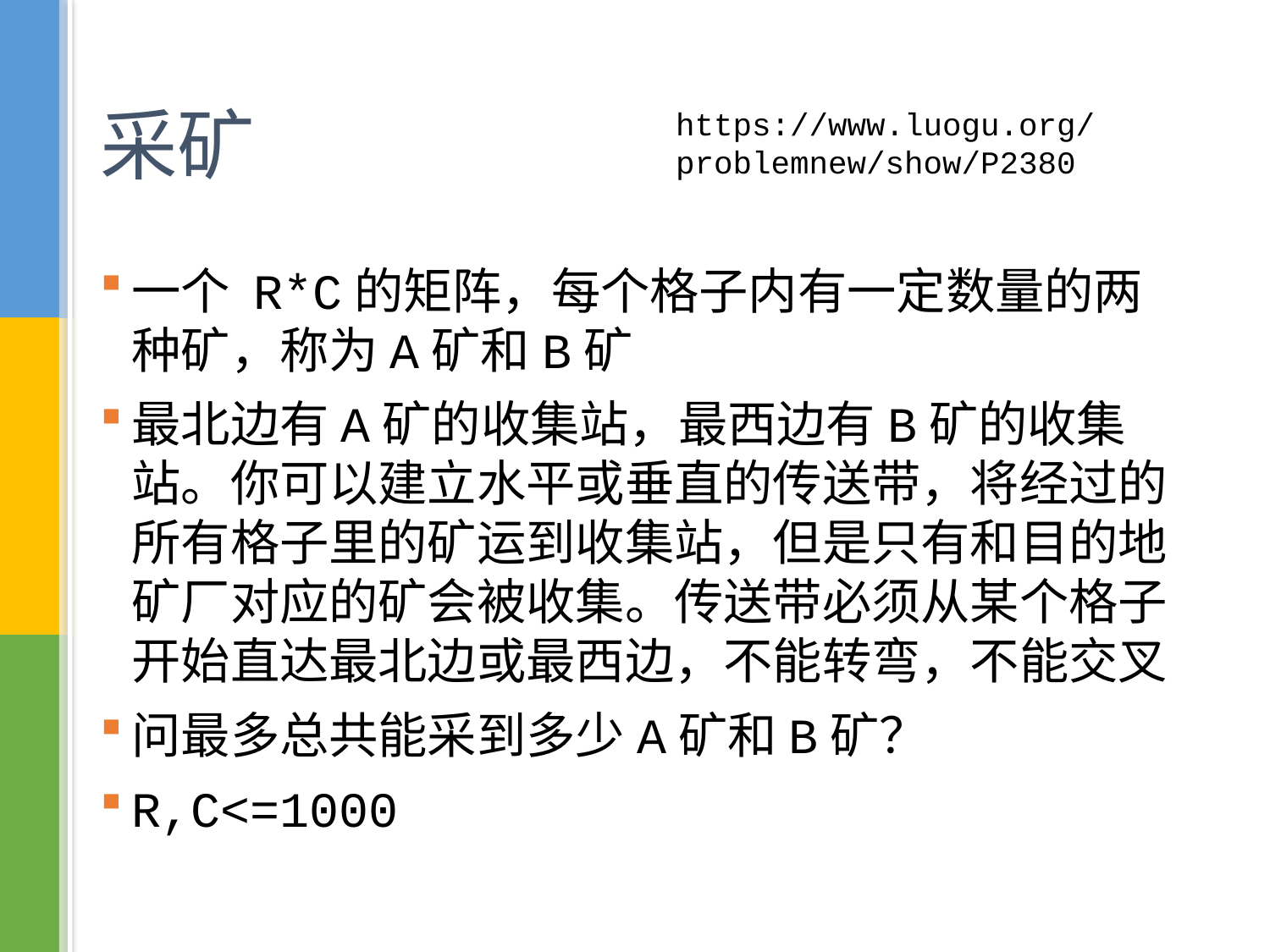

# 采矿
https://www.luogu.org/problemnew/show/P2380
一个 R*C的矩阵，每个格子内有一定数量的两种矿，称为A矿和B矿
最北边有A矿的收集站，最西边有B矿的收集站。你可以建立水平或垂直的传送带，将经过的所有格子里的矿运到收集站，但是只有和目的地矿厂对应的矿会被收集。传送带必须从某个格子开始直达最北边或最西边，不能转弯，不能交叉
问最多总共能采到多少A矿和B矿？
R,C<=1000